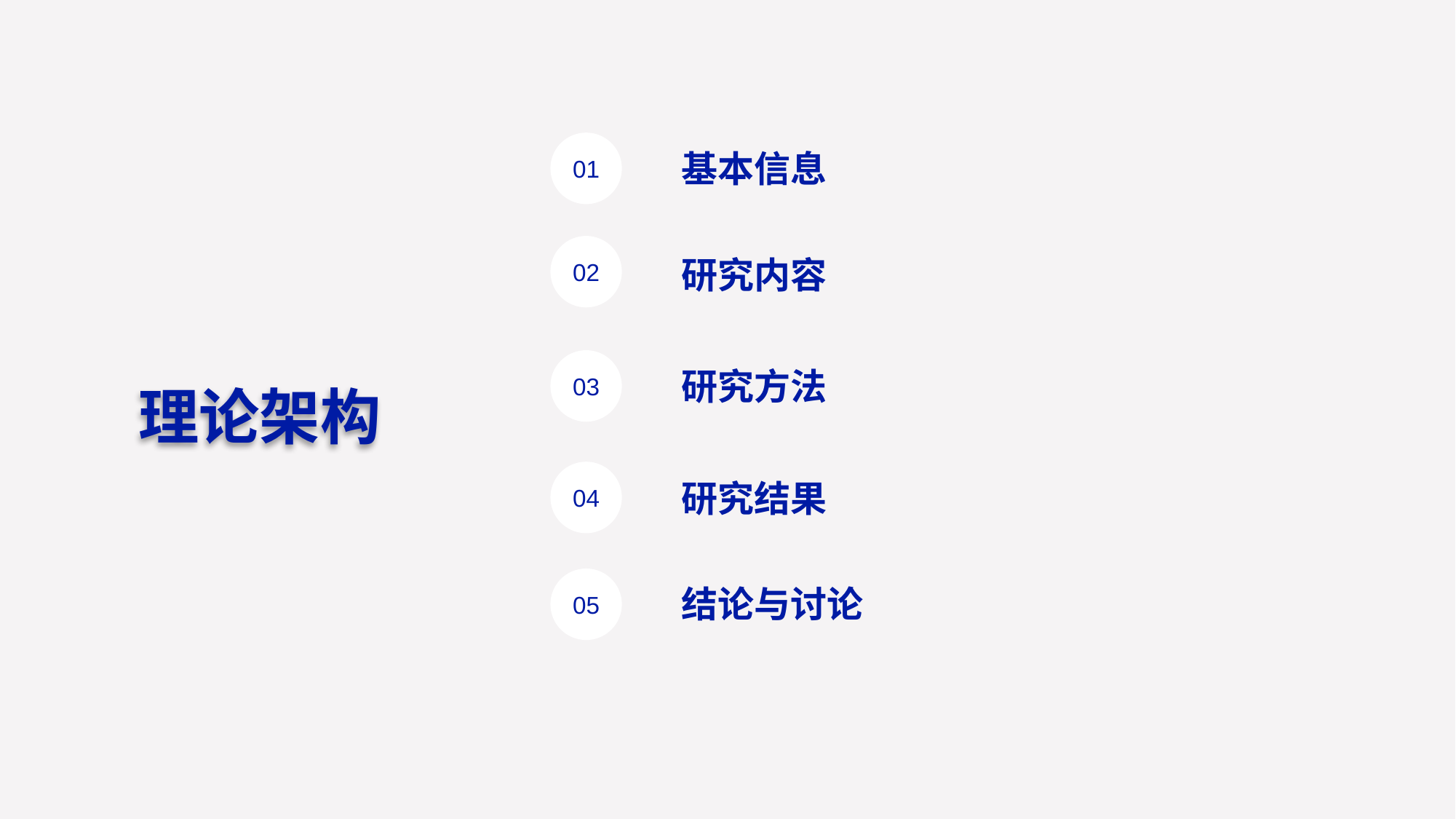

01
基本信息
02
研究内容
研究方法
03
理论架构
研究结果
04
结论与讨论
05